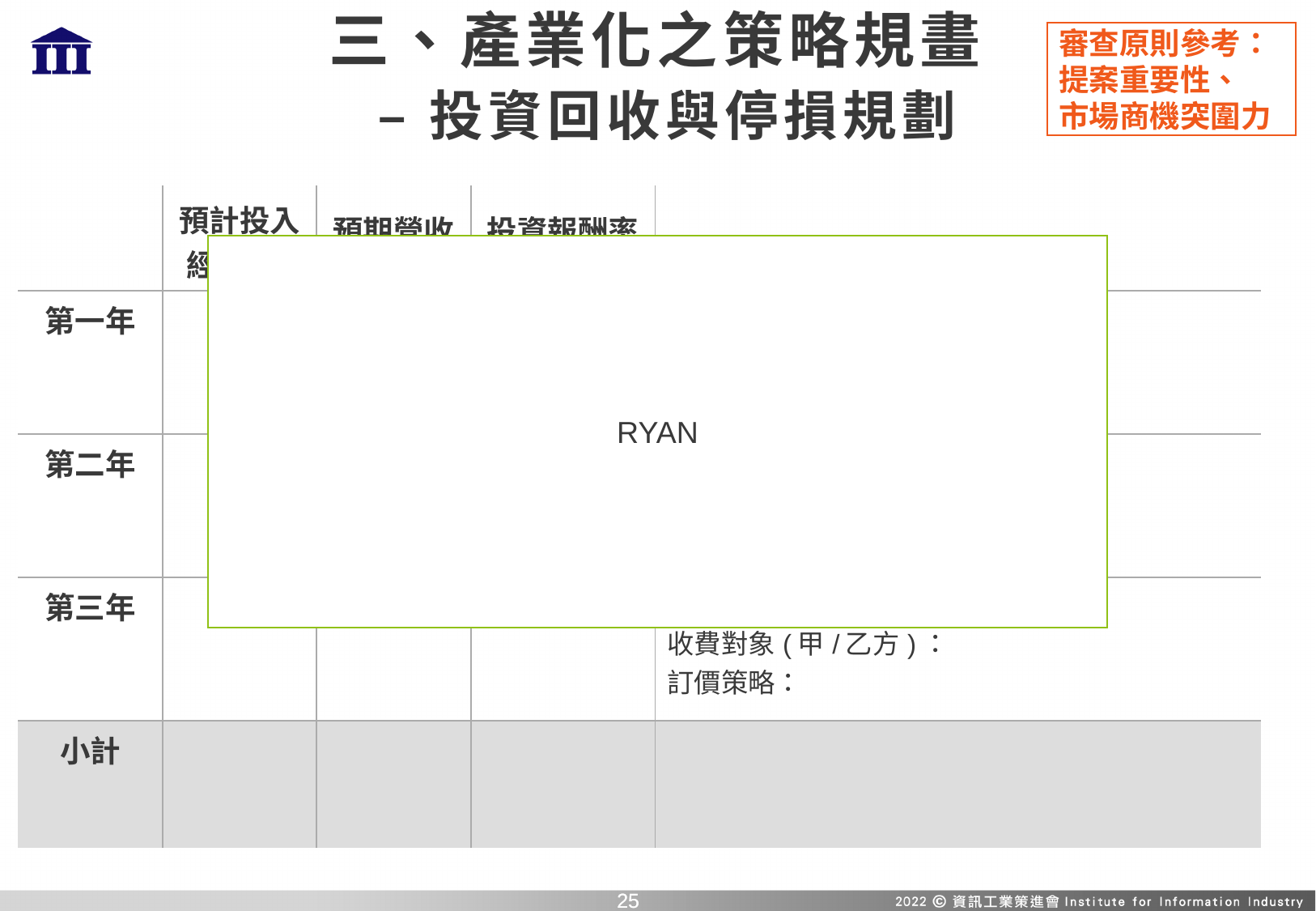

# 三、產業化之策略規畫 – 投資回收與停損規劃
審查原則參考：
提案重要性、
市場商機突圍力
|  | 預計投入經費(a) | 預期營收 (b) | 投資報酬率 (b-a)/a | 創造營收的行動方案 |
| --- | --- | --- | --- | --- |
| 第一年 |  |  |  | 營收模式： 收費對象(甲/乙方)： 訂價策略： |
| 第二年 |  |  |  | 營收模式： 收費對象(甲/乙方)： 訂價策略： |
| 第三年 |  |  |  | 營收模式： 收費對象(甲/乙方)： 訂價策略： |
| 小計 |  |  |  |  |
RYAN